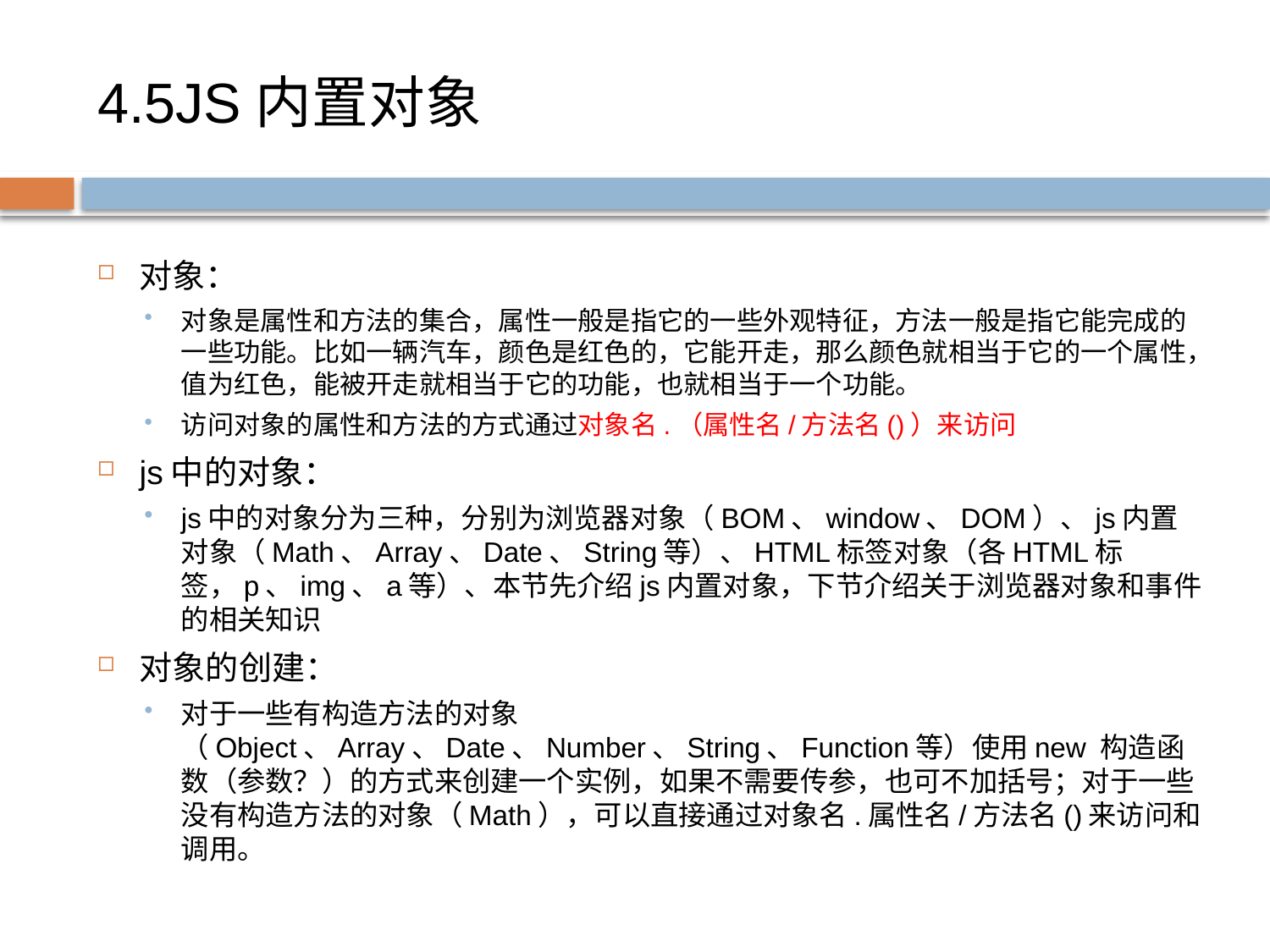

# 4.5JS内置对象
对象：
对象是属性和方法的集合，属性一般是指它的一些外观特征，方法一般是指它能完成的一些功能。比如一辆汽车，颜色是红色的，它能开走，那么颜色就相当于它的一个属性，值为红色，能被开走就相当于它的功能，也就相当于一个功能。
访问对象的属性和方法的方式通过对象名.（属性名/方法名()）来访问
js中的对象：
js中的对象分为三种，分别为浏览器对象（BOM、window、DOM）、js内置对象（Math、Array、Date、String等）、HTML标签对象（各HTML标签，p、img、a等）、本节先介绍js内置对象，下节介绍关于浏览器对象和事件的相关知识
对象的创建：
对于一些有构造方法的对象（Object、Array、Date、Number、String、Function等）使用new 构造函数（参数？）的方式来创建一个实例，如果不需要传参，也可不加括号；对于一些没有构造方法的对象（Math），可以直接通过对象名.属性名/方法名()来访问和调用。